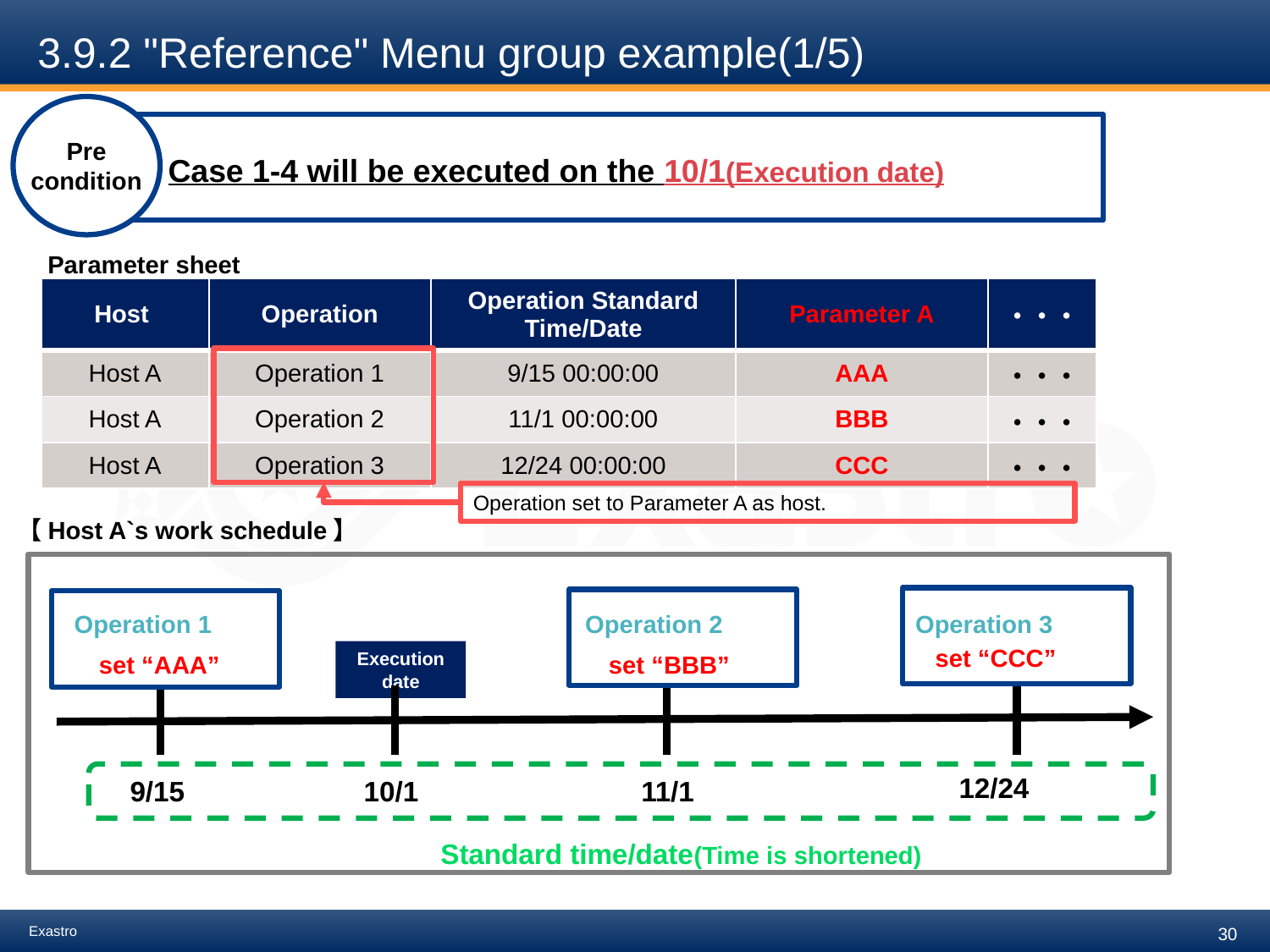

# 3.9.2 "Reference" Menu group example(1/5)
Pre
condition

前提条件
Case 1-4 will be executed on the 10/1(Execution date)
Parameter sheet
| Host | Operation | Operation Standard Time/Date | Parameter A | ・・・ |
| --- | --- | --- | --- | --- |
| Host A | Operation 1 | 9/15 00:00:00 | AAA | ・・・ |
| Host A | Operation 2 | 11/1 00:00:00 | BBB | ・・・ |
| Host A | Operation 3 | 12/24 00:00:00 | CCC | ・・・ |

Operation set to Parameter A as host.
【Host A`s work schedule】

Operation 1
Operation 3
Operation 2
set “CCC”
Execution date
set “AAA”
set “BBB”
12/24

9/15
10/1
11/1
Standard time/date(Time is shortened)